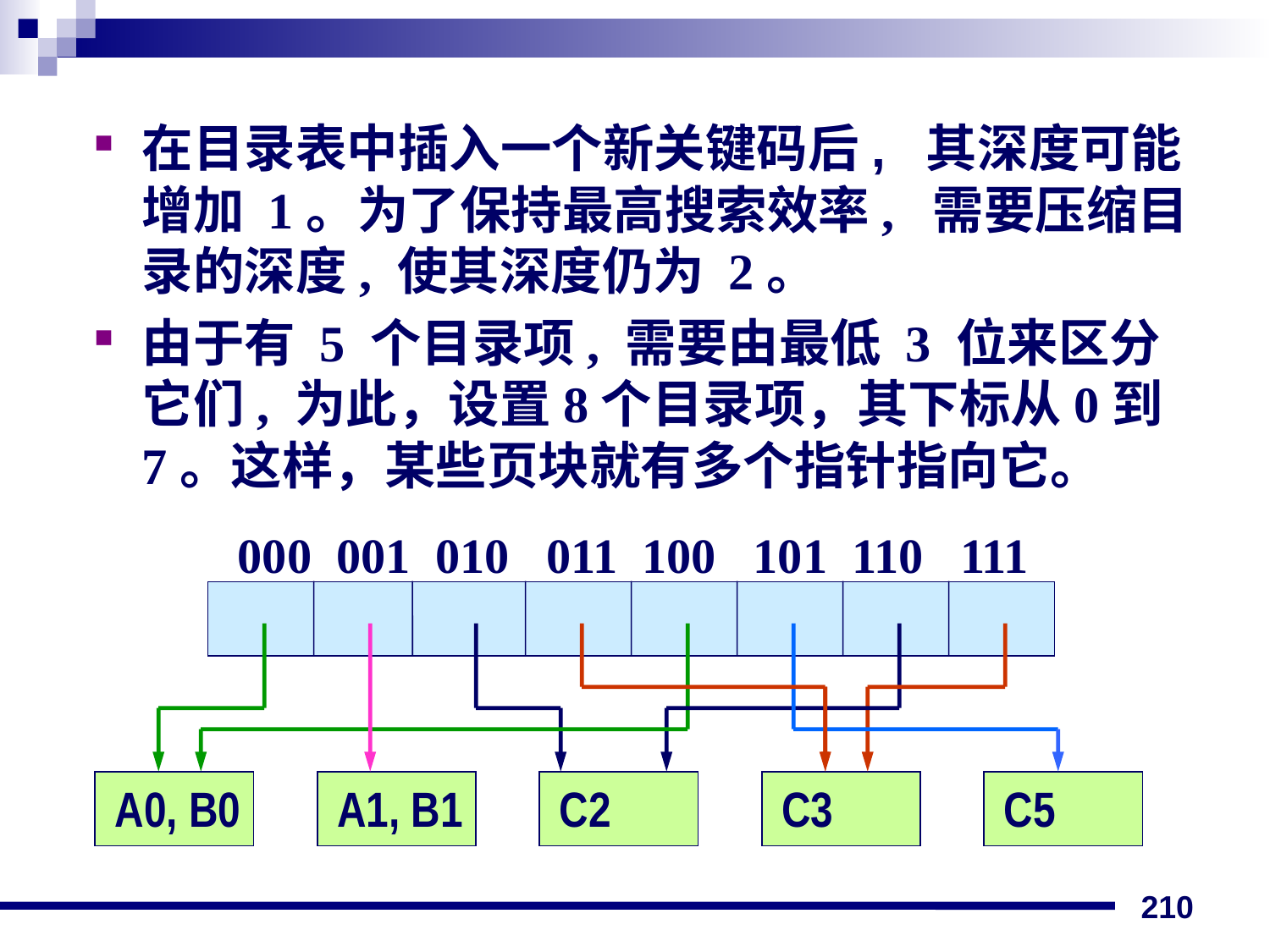

在目录表中插入一个新关键码后,  其深度可能增加 1。为了保持最高搜索效率,  需要压缩目录的深度, 使其深度仍为 2。
由于有 5 个目录项, 需要由最低 3 位来区分它们, 为此，设置8个目录项，其下标从0到7。这样，某些页块就有多个指针指向它。
000  001  010   011  100   101  110   111

A0, B0

A1, B1

C2

C3

C5
210